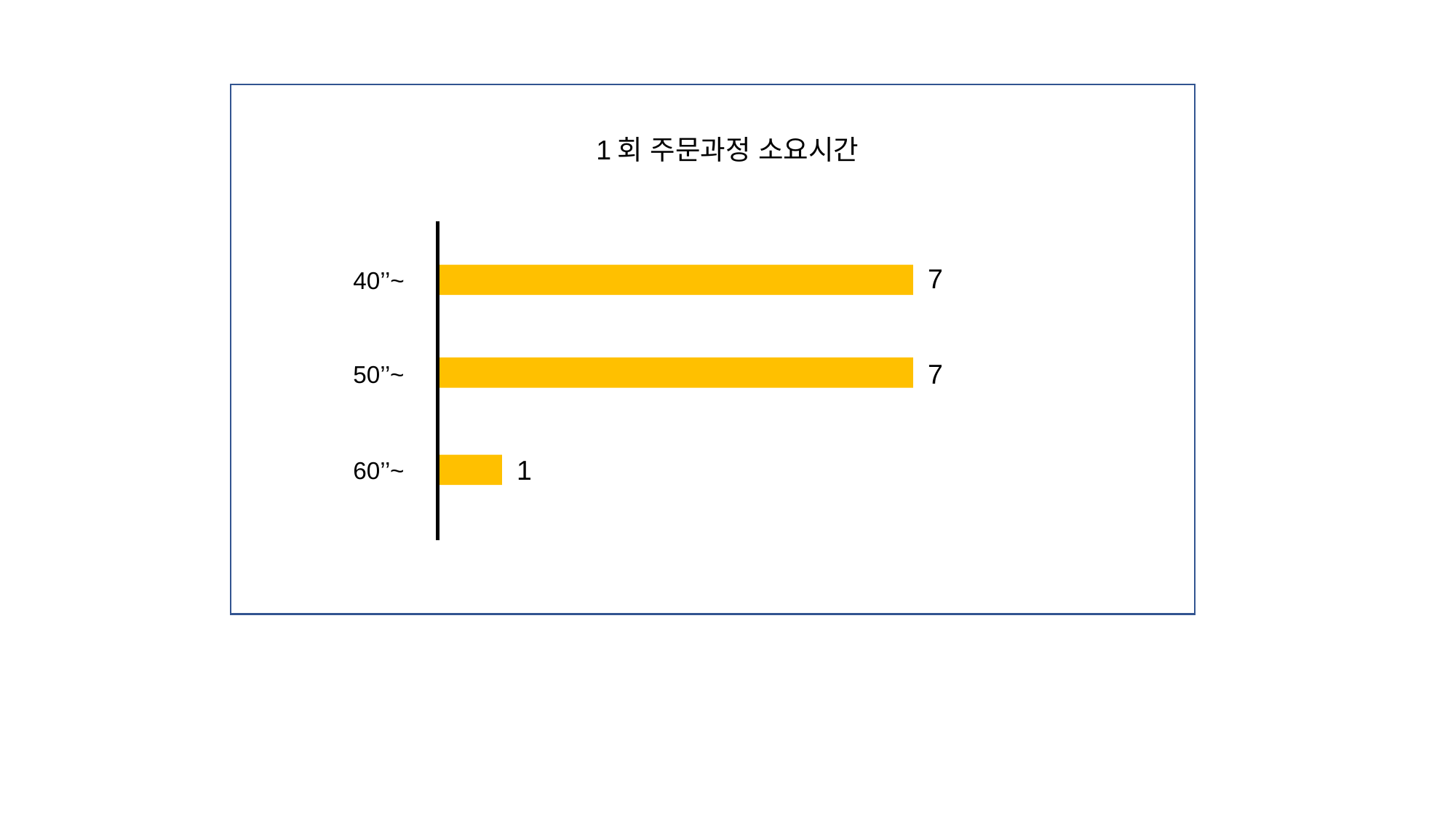

1회 주문과정 소요시간
7
40’’~

7
50’’~

1
60’’~